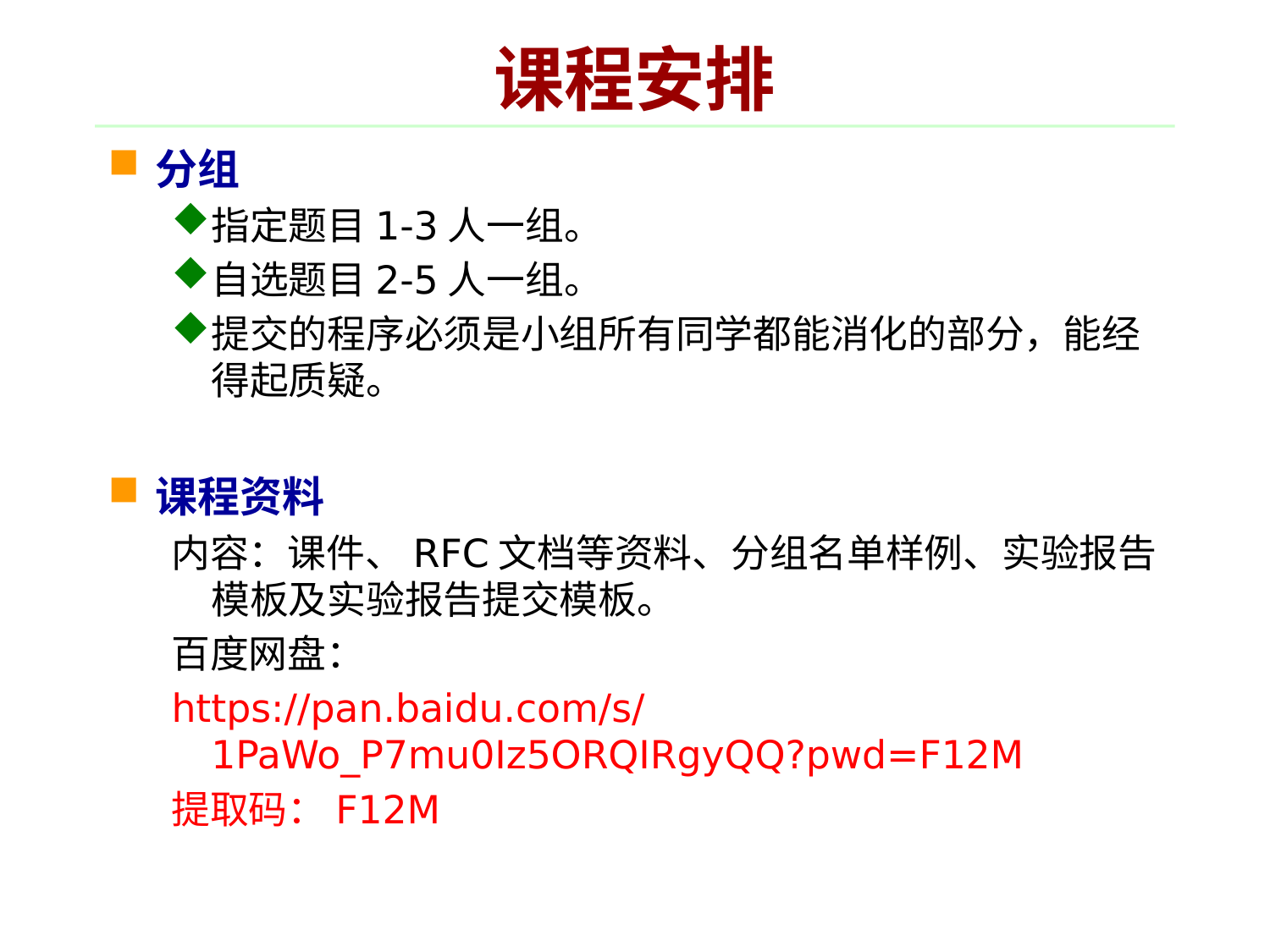

# 课程安排
分组
指定题目1-3人一组。
自选题目2-5人一组。
提交的程序必须是小组所有同学都能消化的部分，能经得起质疑。

课程资料
内容：课件、RFC文档等资料、分组名单样例、实验报告模板及实验报告提交模板。
百度网盘：
https://pan.baidu.com/s/1PaWo_P7mu0Iz5ORQIRgyQQ?pwd=F12M
提取码：F12M